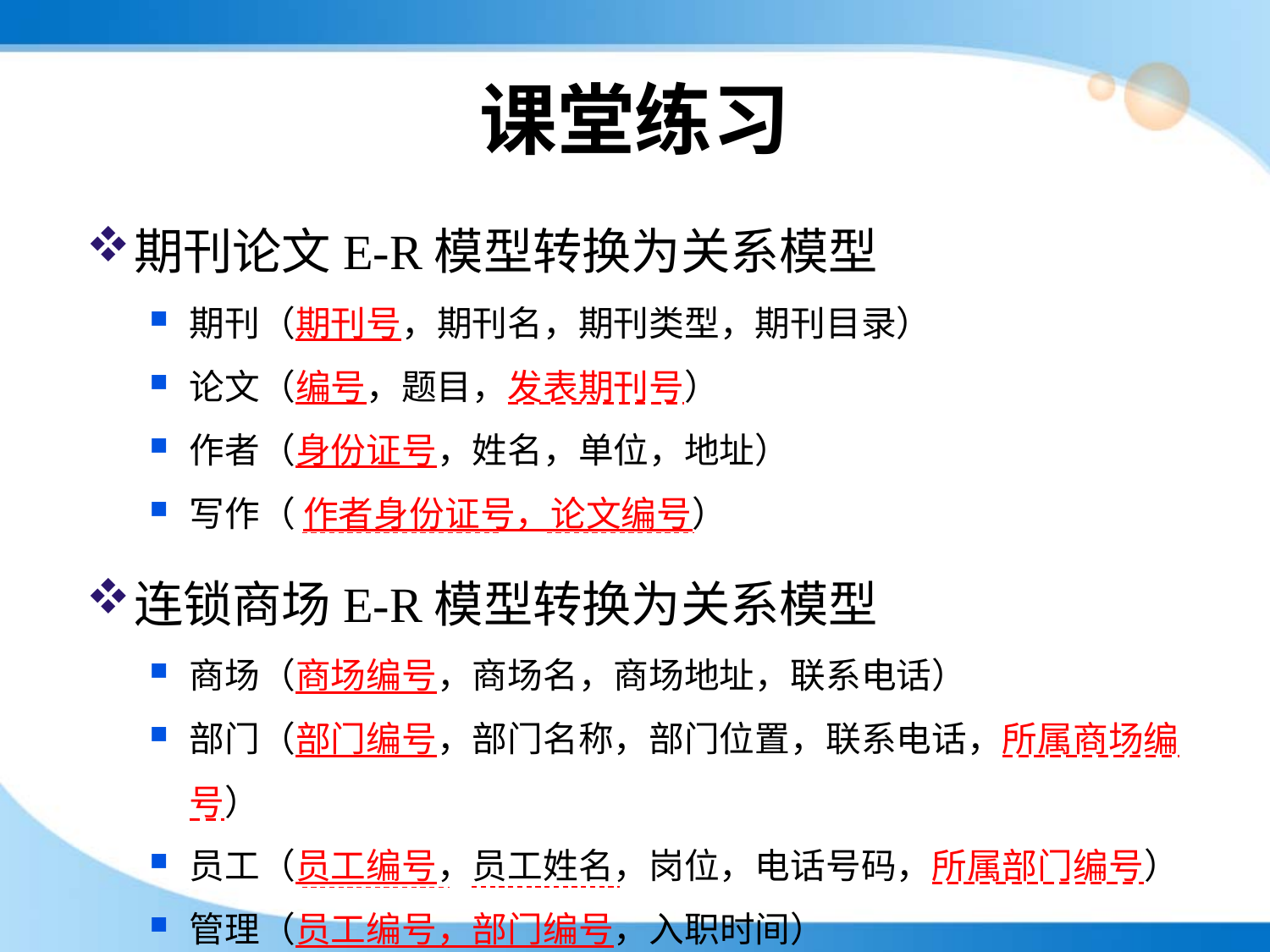

# 课堂练习
期刊论文E-R模型转换为关系模型
期刊（期刊号，期刊名，期刊类型，期刊目录）
论文（编号，题目，发表期刊号）
作者（身份证号，姓名，单位，地址）
写作（ 作者身份证号，论文编号）
连锁商场E-R模型转换为关系模型
商场（商场编号，商场名，商场地址，联系电话）
部门（部门编号，部门名称，部门位置，联系电话，所属商场编号）
员工（员工编号，员工姓名，岗位，电话号码，所属部门编号）
管理（员工编号，部门编号，入职时间）